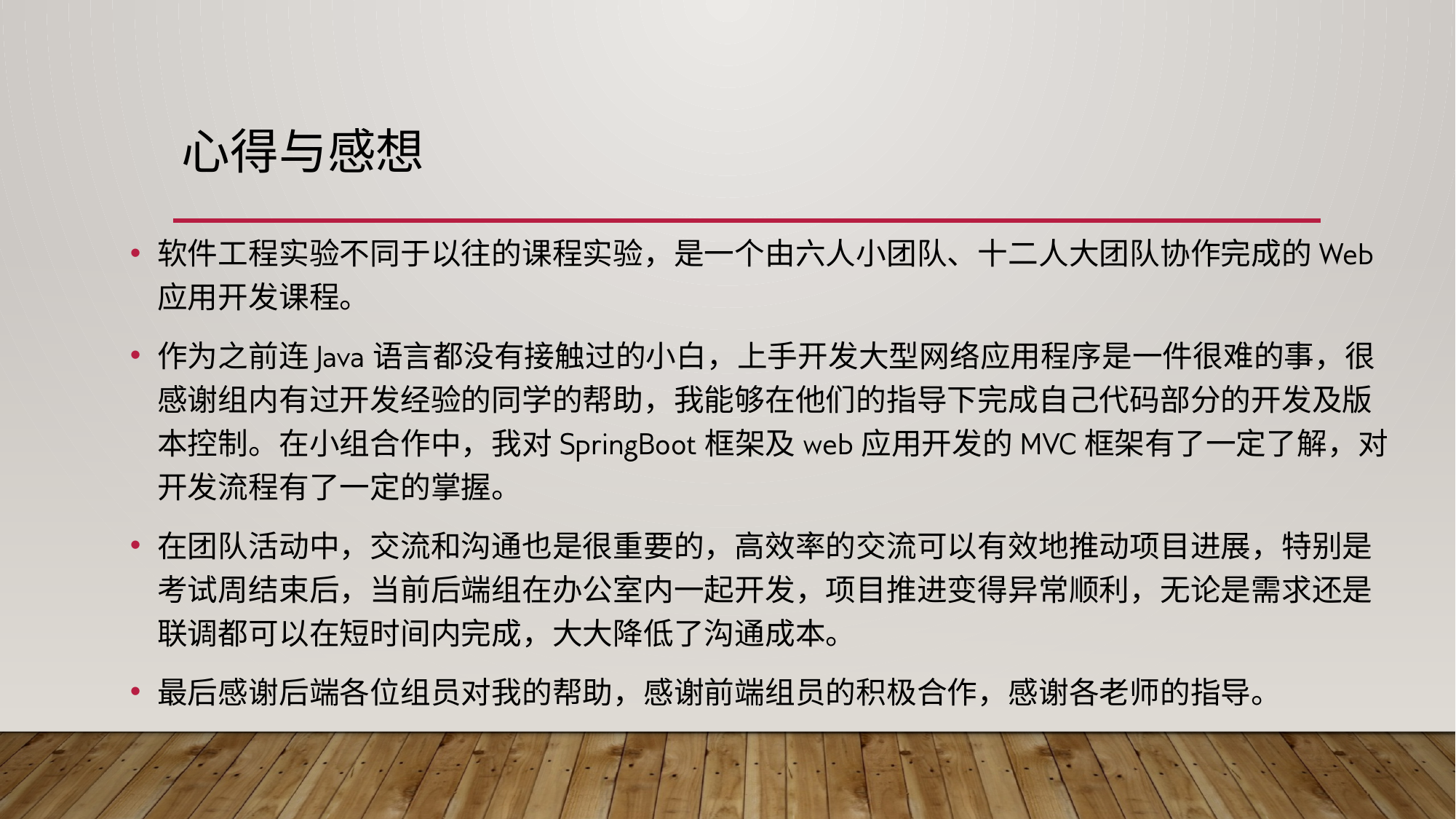

# 心得与感想
软件工程实验不同于以往的课程实验，是一个由六人小团队、十二人大团队协作完成的Web应用开发课程。
作为之前连Java语言都没有接触过的小白，上手开发大型网络应用程序是一件很难的事，很感谢组内有过开发经验的同学的帮助，我能够在他们的指导下完成自己代码部分的开发及版本控制。在小组合作中，我对SpringBoot框架及web应用开发的MVC框架有了一定了解，对开发流程有了一定的掌握。
在团队活动中，交流和沟通也是很重要的，高效率的交流可以有效地推动项目进展，特别是考试周结束后，当前后端组在办公室内一起开发，项目推进变得异常顺利，无论是需求还是联调都可以在短时间内完成，大大降低了沟通成本。
最后感谢后端各位组员对我的帮助，感谢前端组员的积极合作，感谢各老师的指导。